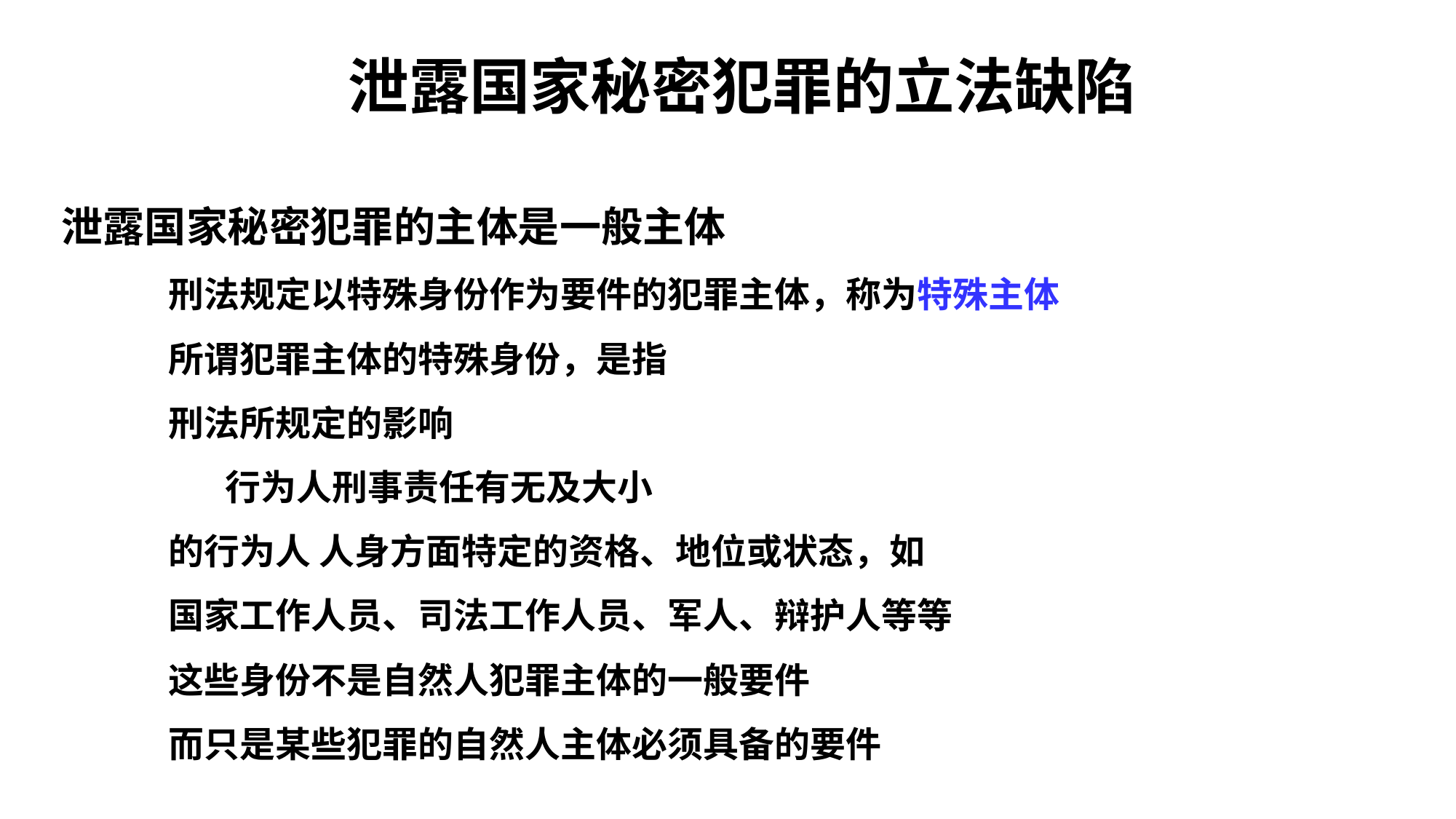

# 泄露国家秘密犯罪的立法缺陷
泄露国家秘密犯罪的主体是一般主体
	刑法规定以特殊身份作为要件的犯罪主体，称为特殊主体
	所谓犯罪主体的特殊身份，是指
		刑法所规定的影响
		      行为人刑事责任有无及大小
		的行为人 人身方面特定的资格、地位或状态，如
			国家工作人员、司法工作人员、军人、辩护人等等
	这些身份不是自然人犯罪主体的一般要件
	而只是某些犯罪的自然人主体必须具备的要件